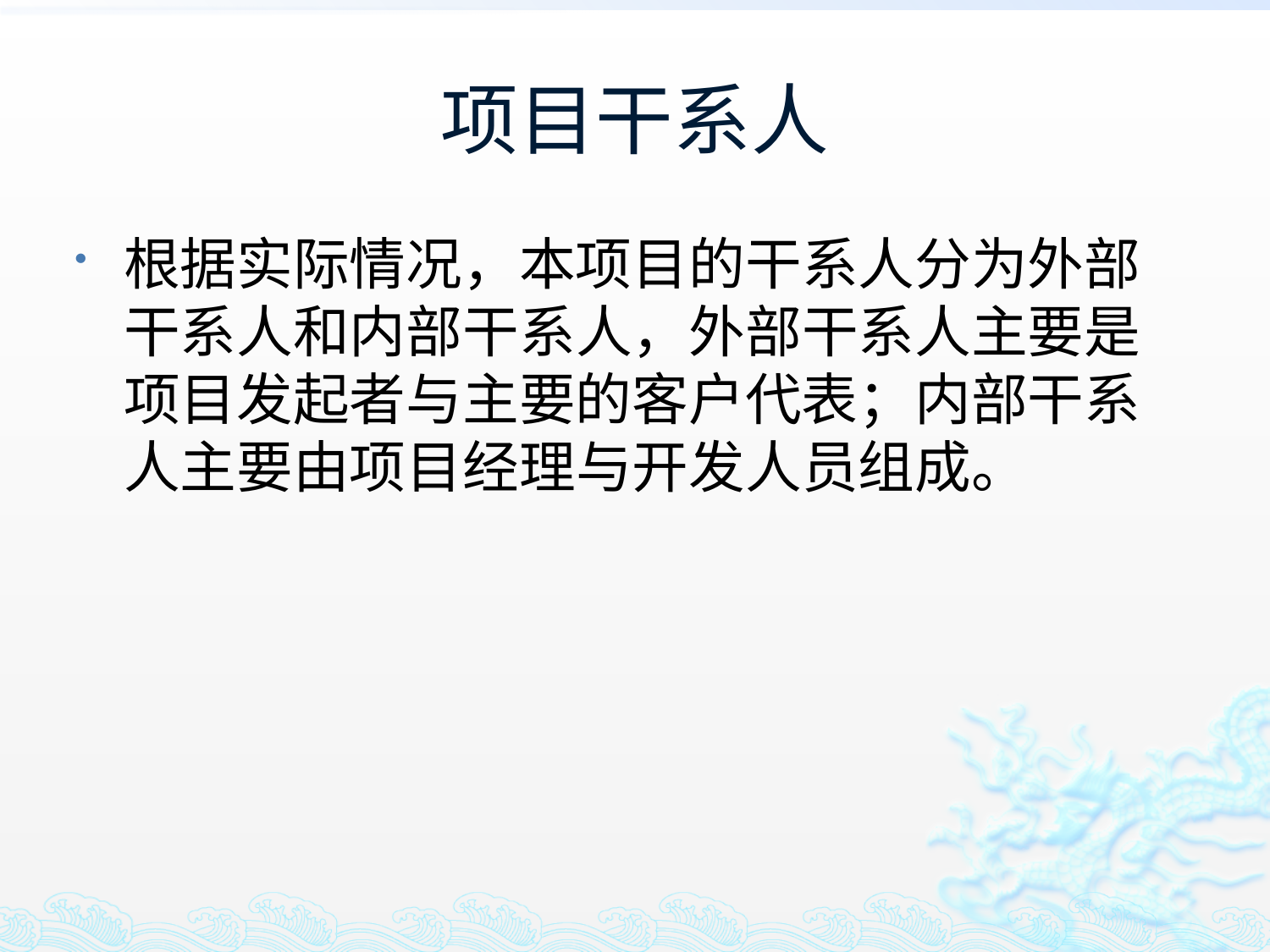

# 项目干系人
根据实际情况，本项目的干系人分为外部干系人和内部干系人，外部干系人主要是项目发起者与主要的客户代表；内部干系人主要由项目经理与开发人员组成。